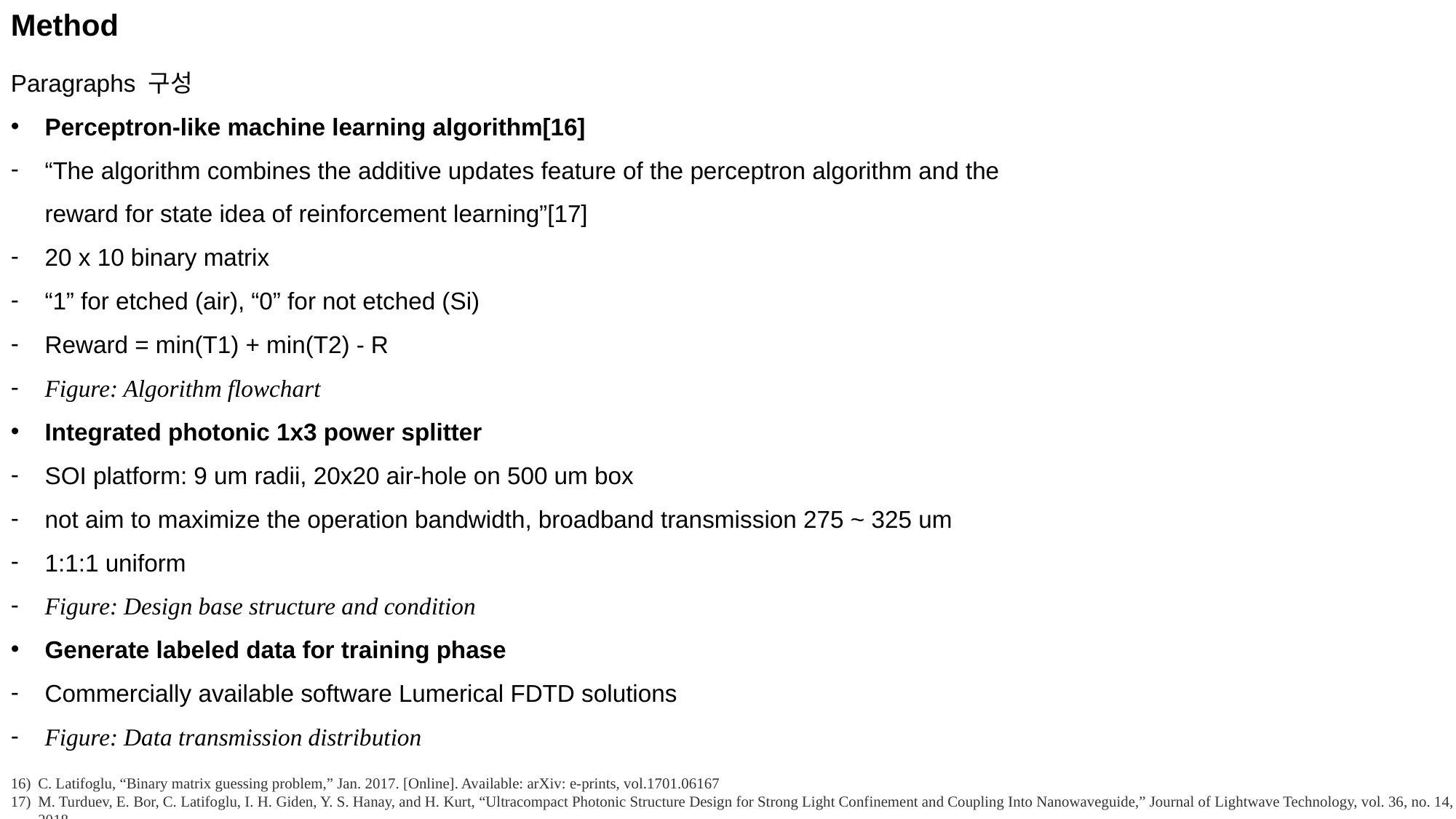

Method
Paragraphs 구성
Perceptron-like machine learning algorithm[16]
“The algorithm combines the additive updates feature of the perceptron algorithm and the reward for state idea of reinforcement learning”[17]
20 x 10 binary matrix
“1” for etched (air), “0” for not etched (Si)
Reward = min(T1) + min(T2) - R
Figure: Algorithm flowchart
Integrated photonic 1x3 power splitter
SOI platform: 9 um radii, 20x20 air-hole on 500 um box
not aim to maximize the operation bandwidth, broadband transmission 275 ~ 325 um
1:1:1 uniform
Figure: Design base structure and condition
Generate labeled data for training phase
Commercially available software Lumerical FDTD solutions
Figure: Data transmission distribution
C. Latifoglu, “Binary matrix guessing problem,” Jan. 2017. [Online]. Available: arXiv: e-prints, vol.1701.06167
M. Turduev, E. Bor, C. Latifoglu, I. H. Giden, Y. S. Hanay, and H. Kurt, “Ultracompact Photonic Structure Design for Strong Light Confinement and Coupling Into Nanowaveguide,” Journal of Lightwave Technology, vol. 36, no. 14, pp. 2812–2819, 2018.